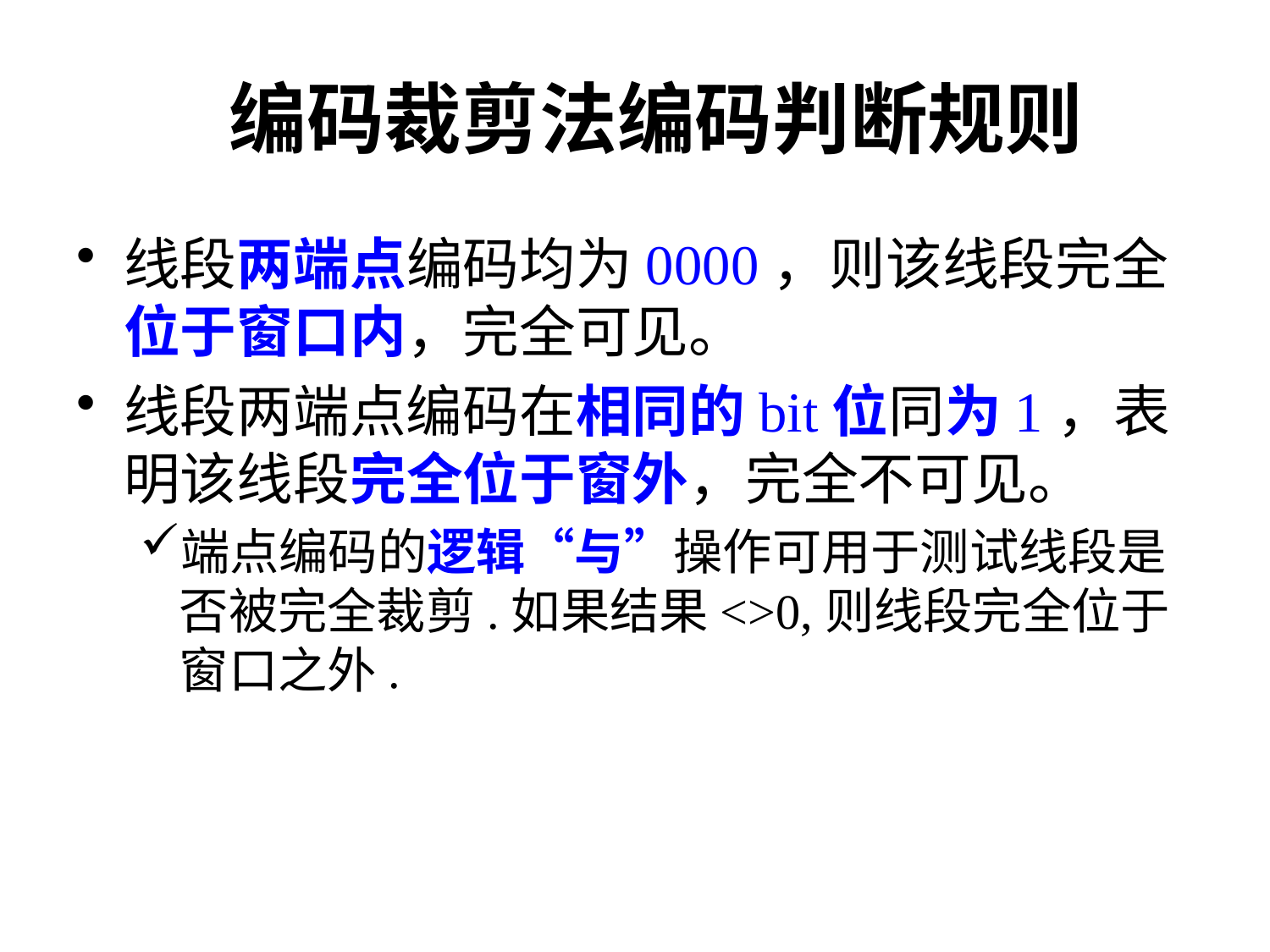

# 编码裁剪法编码判断规则
线段两端点编码均为0000，则该线段完全位于窗口内，完全可见。
线段两端点编码在相同的bit位同为1，表明该线段完全位于窗外，完全不可见。
端点编码的逻辑“与”操作可用于测试线段是否被完全裁剪.如果结果<>0,则线段完全位于窗口之外.